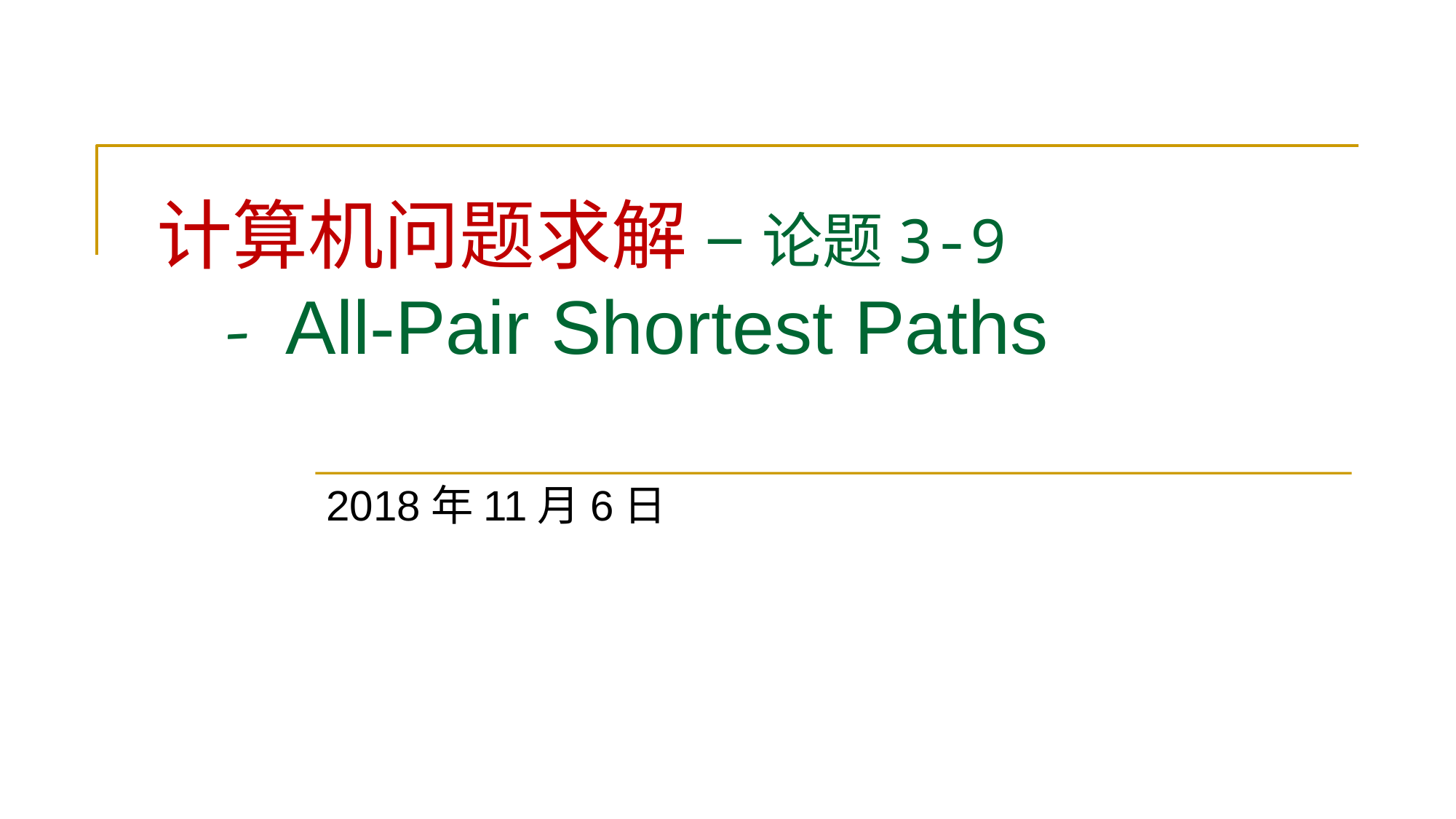

# 计算机问题求解 – 论题3-9 -  All-Pair Shortest Paths
2018年11月6日